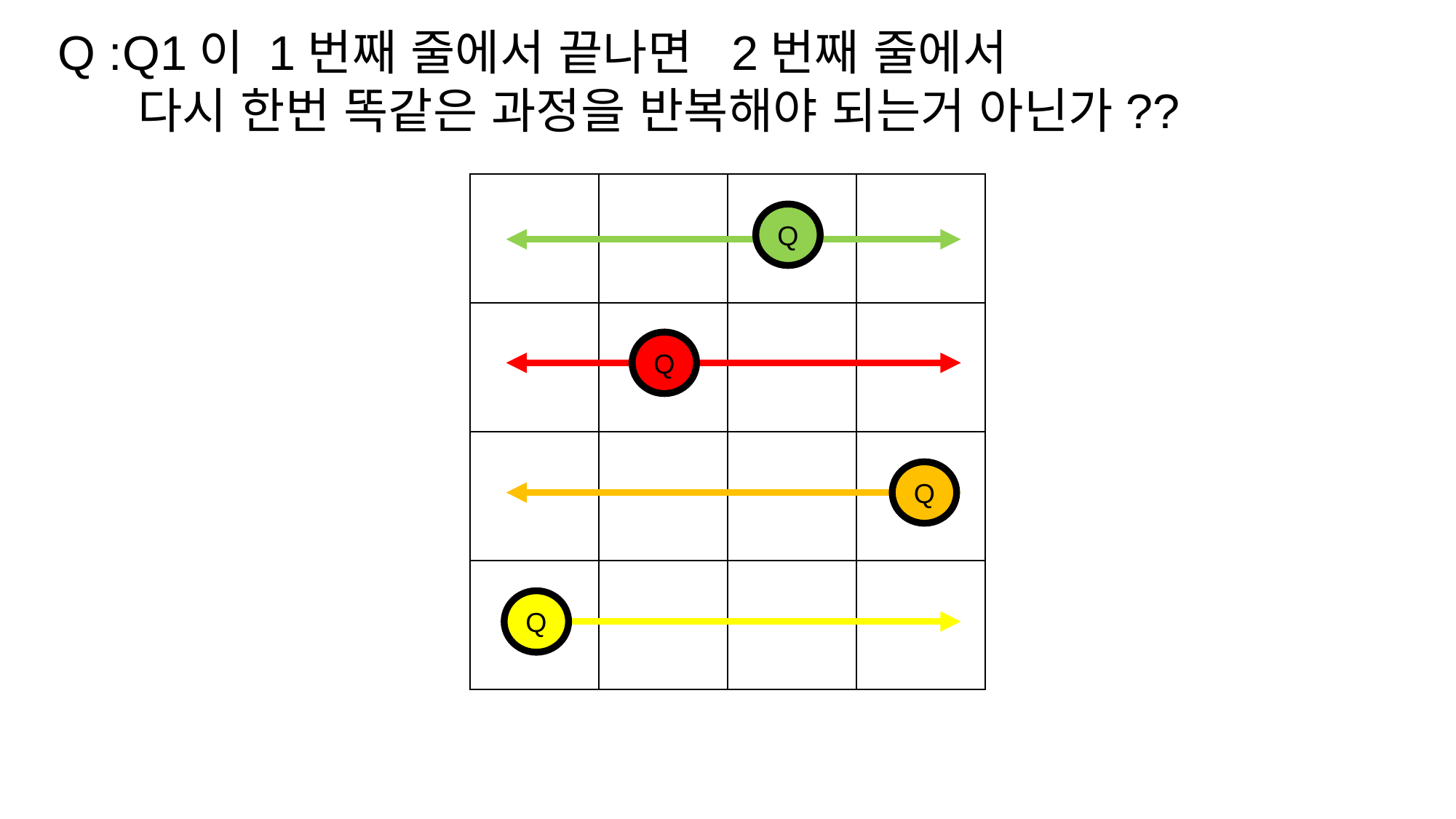

Q :Q1이 1번째 줄에서 끝나면  2번째 줄에서
     다시 한번 똑같은 과정을 반복해야 되는거 아닌가??
|  |  |  |  |
| --- | --- | --- | --- |
|  |  |  |  |
|  |  |  |  |
|  |  |  |  |
Q
Q
Q
Q